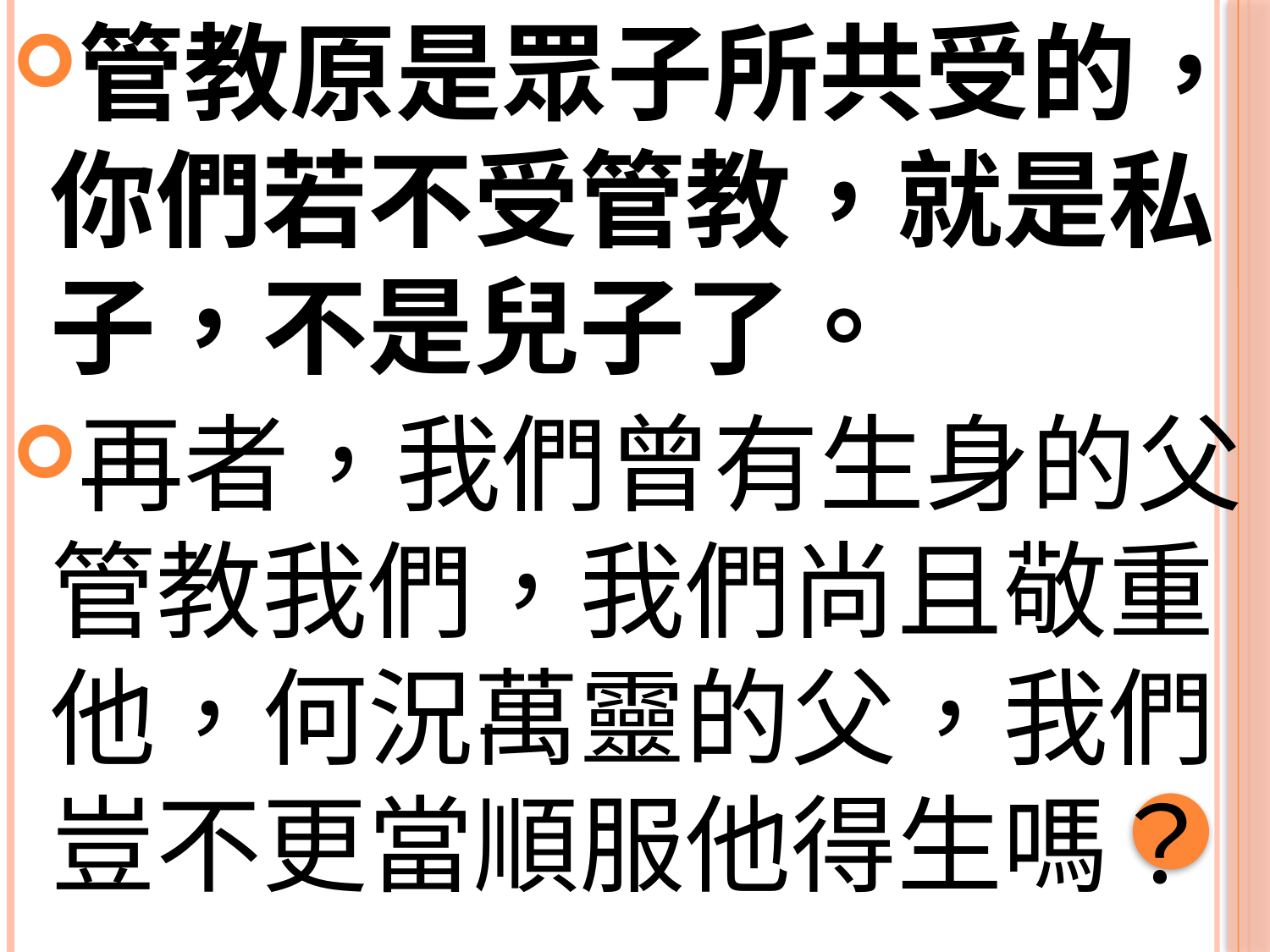

管教原是眾子所共受的，你們若不受管教，就是私子，不是兒子了。
再者，我們曾有生身的父管教我們，我們尚且敬重他，何況萬靈的父，我們豈不更當順服他得生嗎？